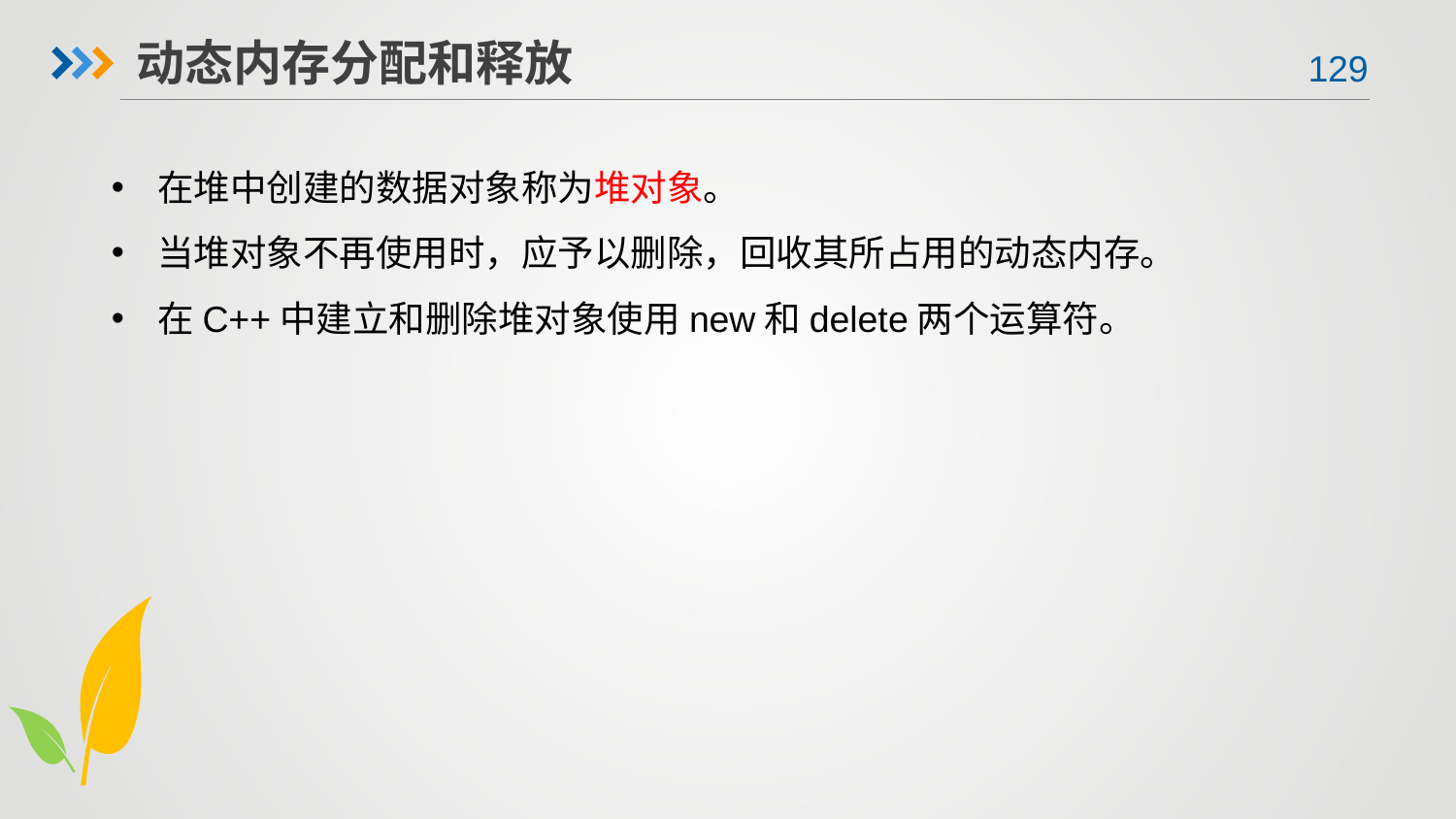

动态内存分配和释放
在堆中创建的数据对象称为堆对象。
当堆对象不再使用时，应予以删除，回收其所占用的动态内存。
在C++中建立和删除堆对象使用new和delete两个运算符。